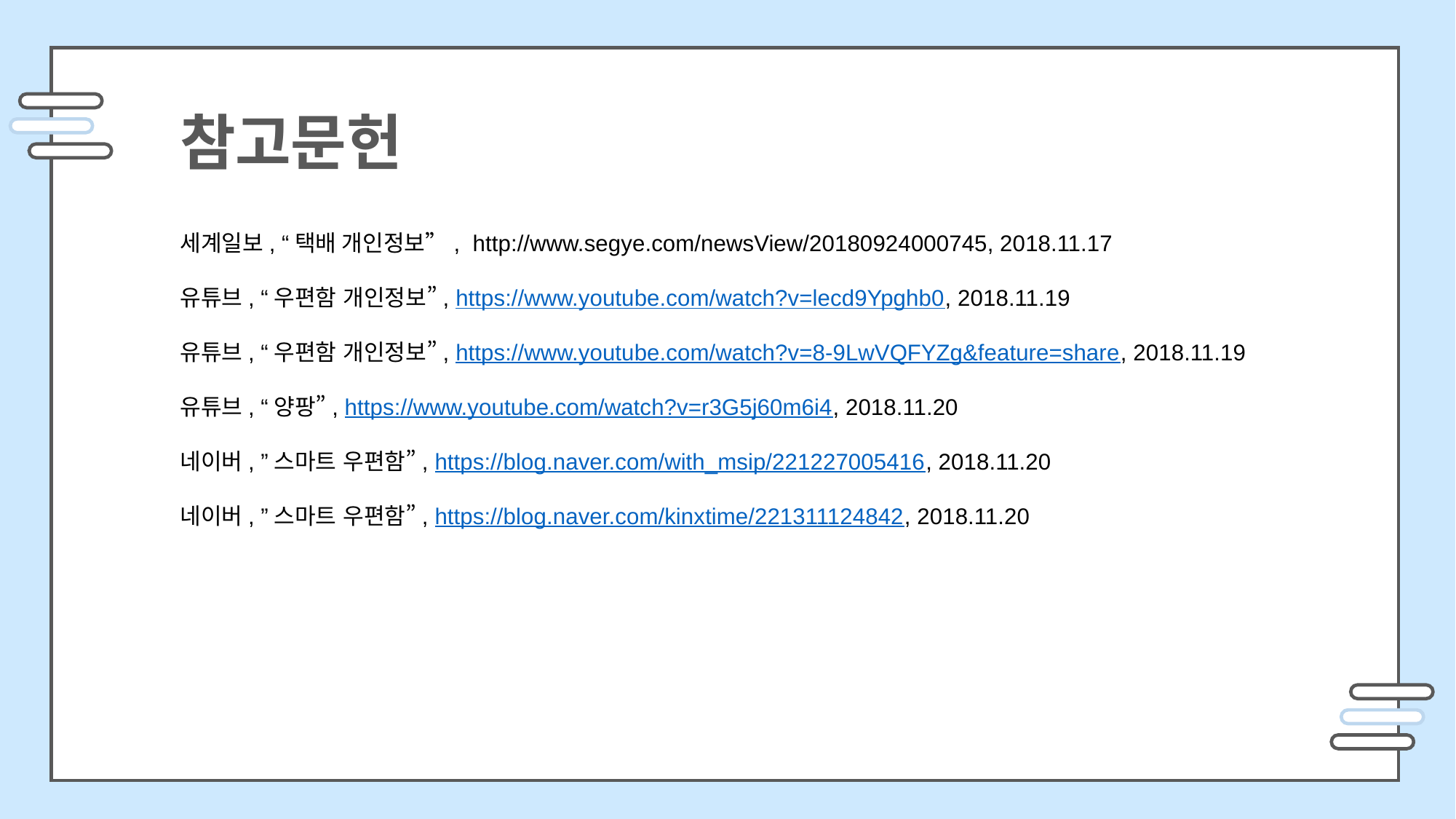

섹
참고문헌

세계일보, “택배 개인정보”,  http://www.segye.com/newsView/20180924000745, 2018.11.17

유튜브, “우편함 개인정보”, https://www.youtube.com/watch?v=lecd9Ypghb0, 2018.11.19

유튜브, “우편함 개인정보”, https://www.youtube.com/watch?v=8-9LwVQFYZg&feature=share, 2018.11.19

유튜브, “양팡”, https://www.youtube.com/watch?v=r3G5j60m6i4, 2018.11.20

네이버, ”스마트 우편함”, https://blog.naver.com/with_msip/221227005416, 2018.11.20

네이버, ”스마트 우편함”, https://blog.naver.com/kinxtime/221311124842, 2018.11.20